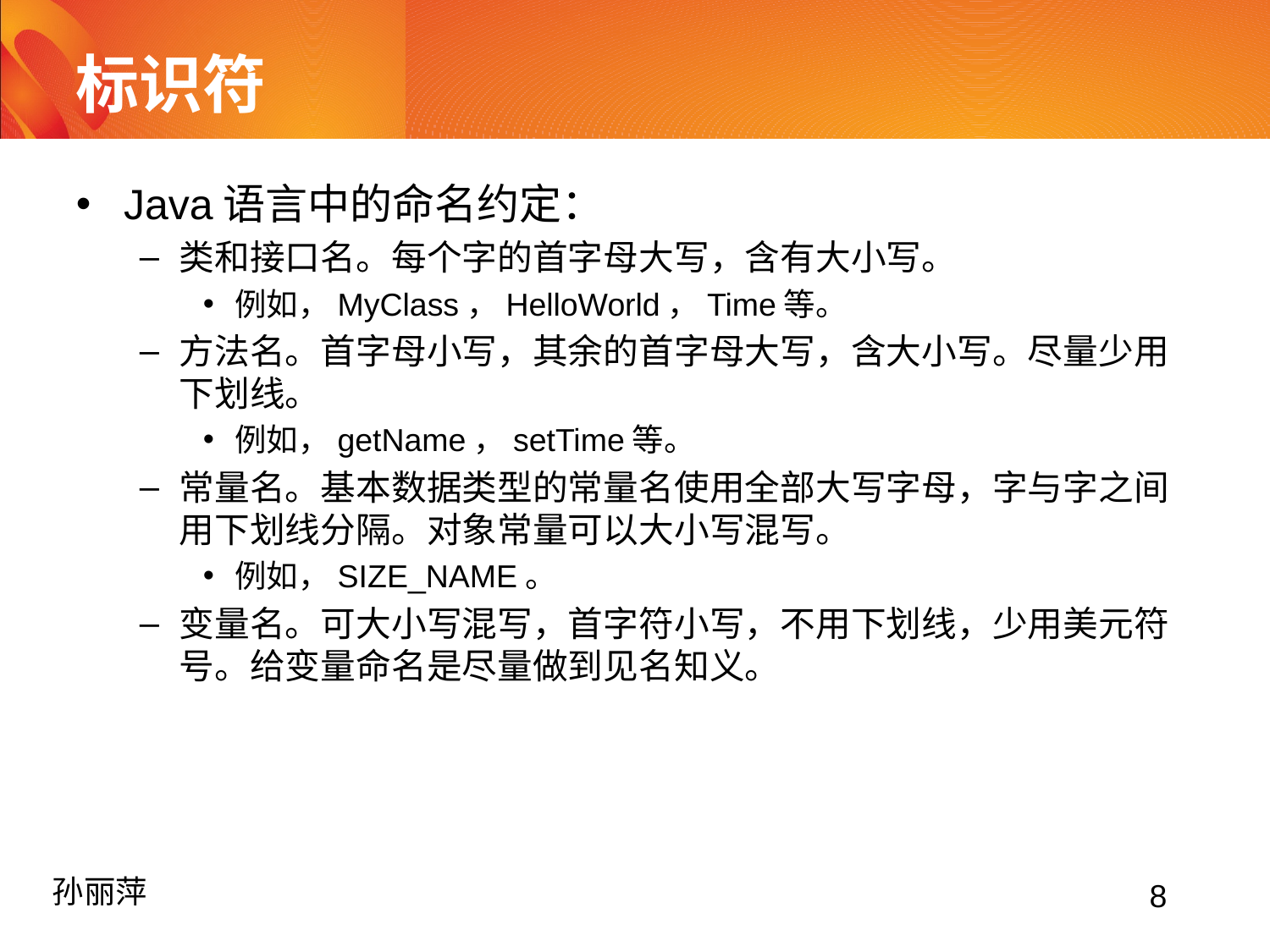

# 标识符
Java语言中的命名约定：
类和接口名。每个字的首字母大写，含有大小写。
例如，MyClass，HelloWorld，Time等。
方法名。首字母小写，其余的首字母大写，含大小写。尽量少用下划线。
例如，getName，setTime等。
常量名。基本数据类型的常量名使用全部大写字母，字与字之间用下划线分隔。对象常量可以大小写混写。
例如，SIZE_NAME。
变量名。可大小写混写，首字符小写，不用下划线，少用美元符号。给变量命名是尽量做到见名知义。